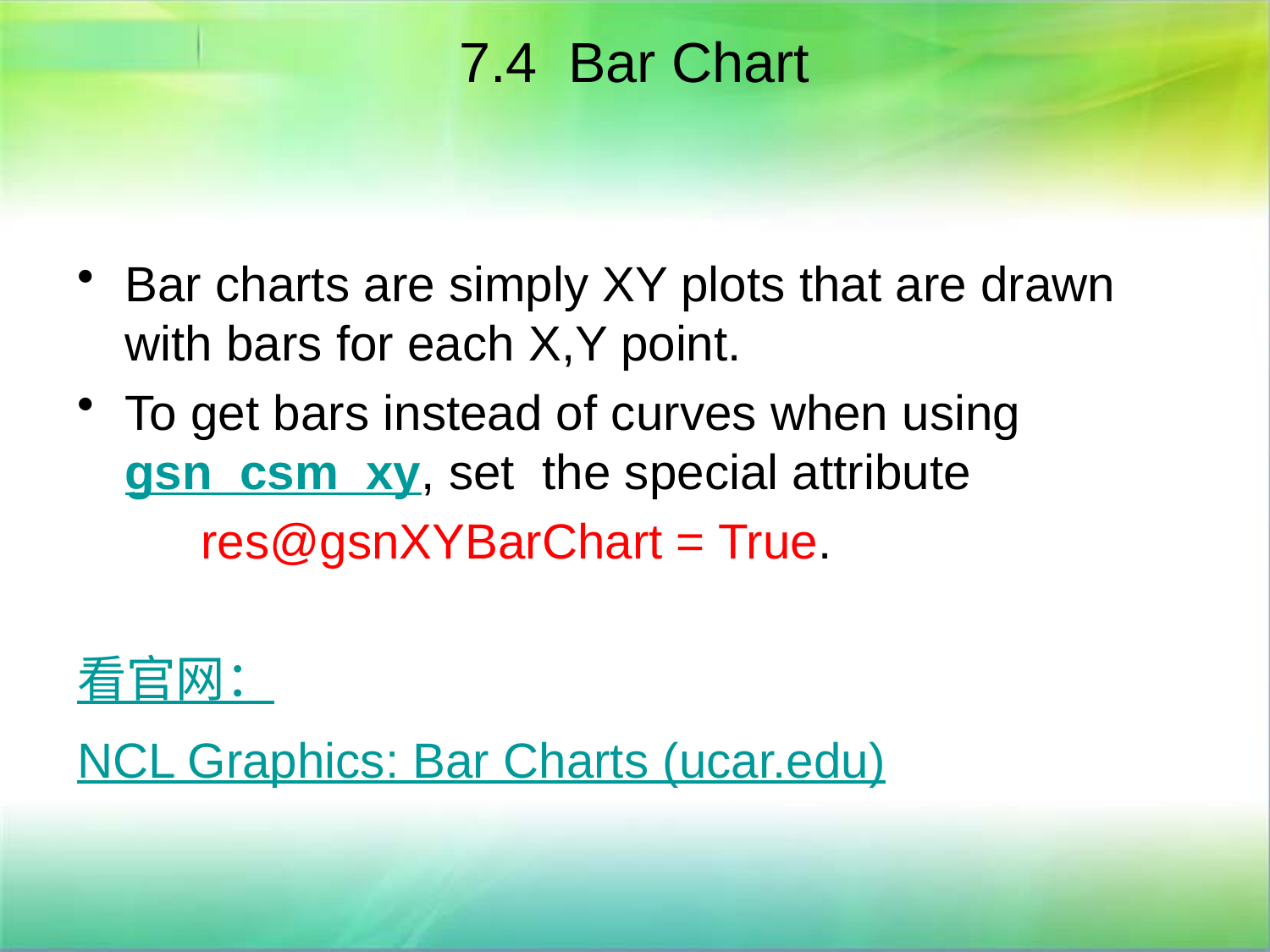

7.4  Bar Chart
Bar charts are simply XY plots that are drawn with bars for each X,Y point.
To get bars instead of curves when using gsn_csm_xy, set  the special attribute
         res@gsnXYBarChart = True.

看官网：
NCL Graphics: Bar Charts (ucar.edu)